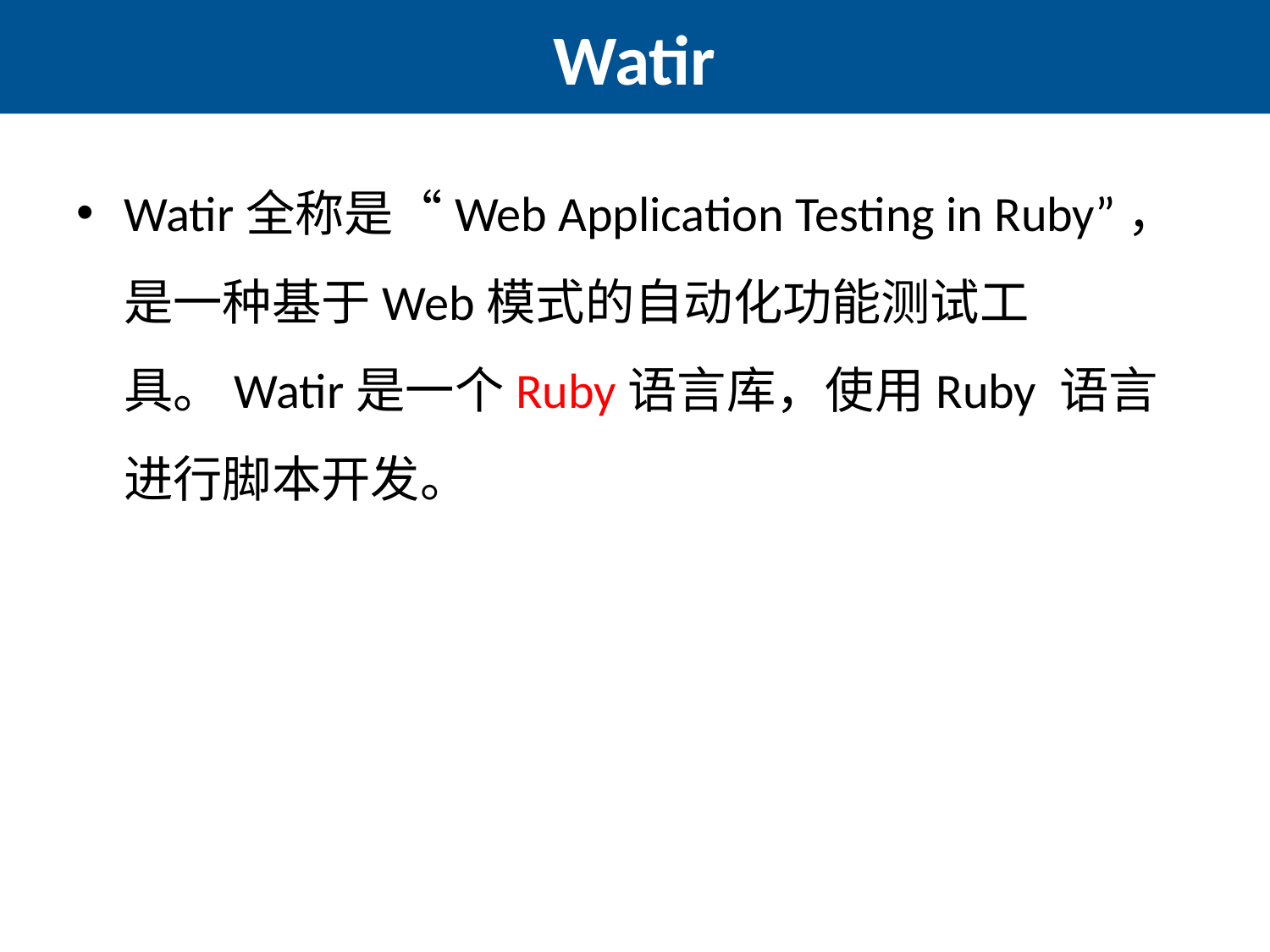

# Watir
Watir全称是“Web Application Testing in Ruby”，是一种基于Web模式的自动化功能测试工具。Watir是一个Ruby语言库，使用Ruby 语言进行脚本开发。